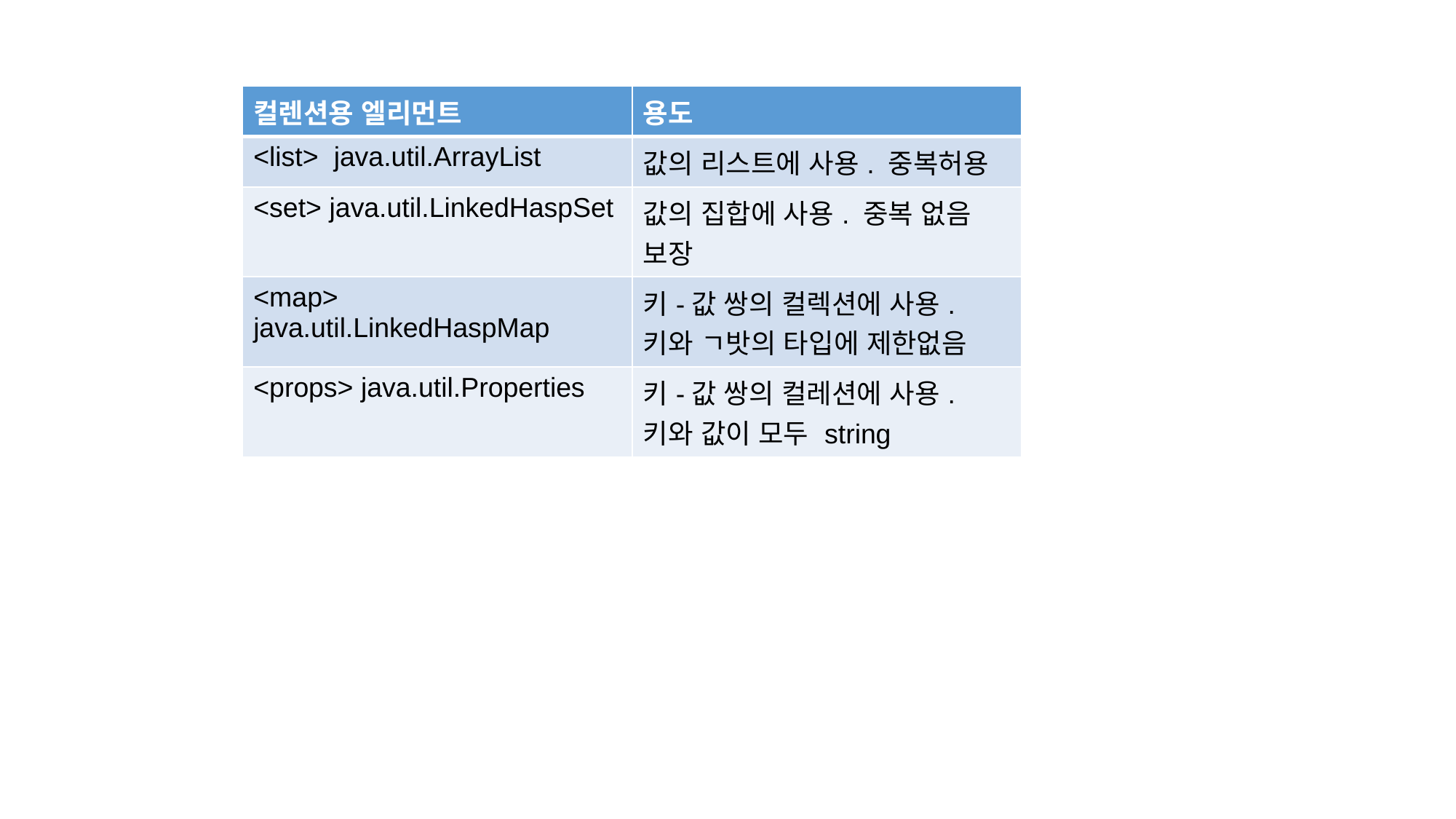

| 컬렌션용 엘리먼트 | 용도 |
| --- | --- |
| <list> java.util.ArrayList | 값의 리스트에 사용. 중복허용 |
| <set> java.util.LinkedHaspSet | 값의 집합에 사용. 중복 없음 보장 |
| <map> java.util.LinkedHaspMap | 키-값 쌍의 컬렉션에 사용. 키와 ㄱ밧의 타입에 제한없음 |
| <props> java.util.Properties | 키-값 쌍의 컬레션에 사용. 키와 값이 모두 string |